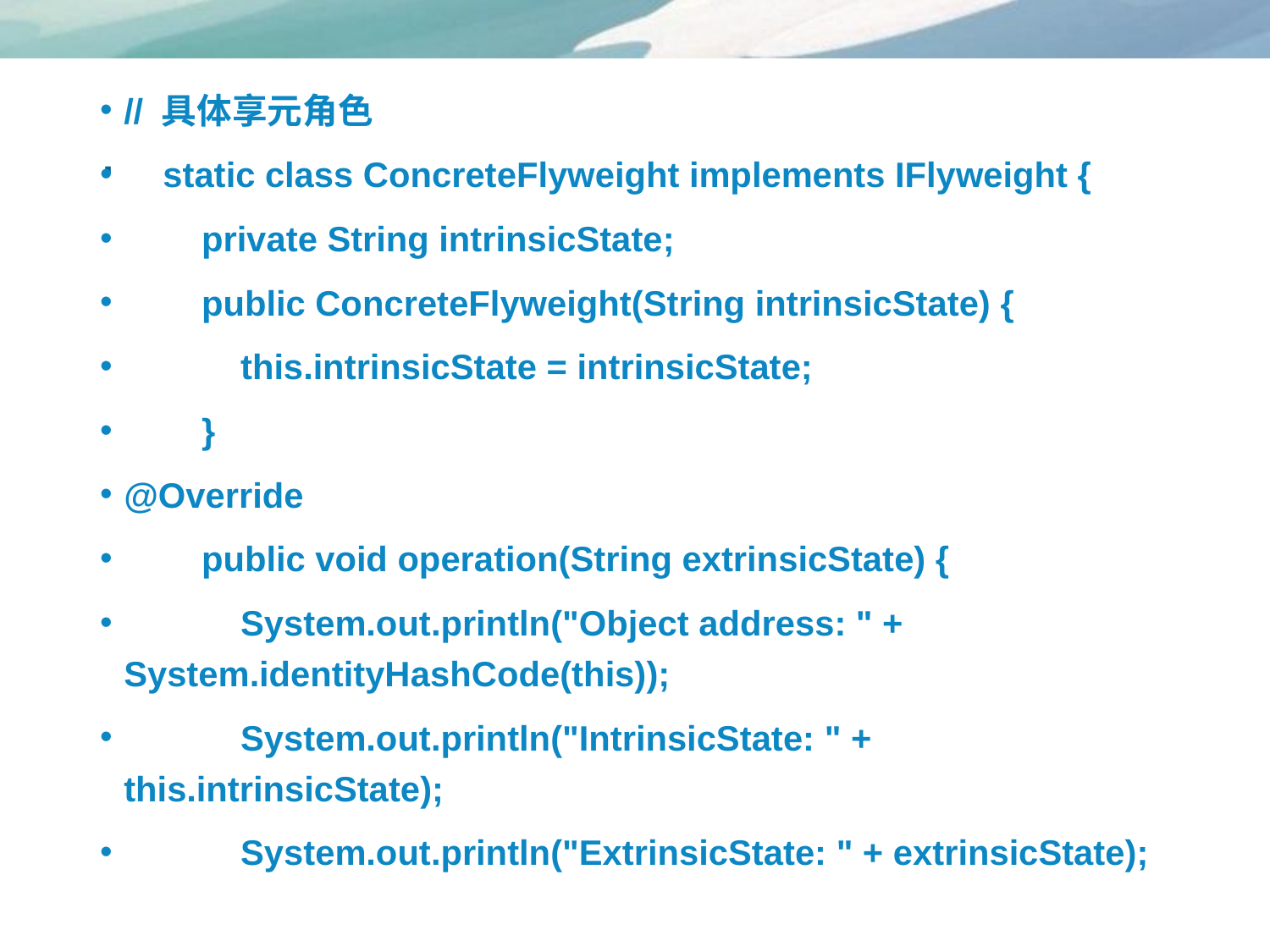

# .
// 具体享元角色
    static class ConcreteFlyweight implements IFlyweight {
        private String intrinsicState;
        public ConcreteFlyweight(String intrinsicState) {
            this.intrinsicState = intrinsicState;
        }
@Override
        public void operation(String extrinsicState) {
            System.out.println("Object address: " + System.identityHashCode(this));
            System.out.println("IntrinsicState: " + this.intrinsicState);
            System.out.println("ExtrinsicState: " + extrinsicState);